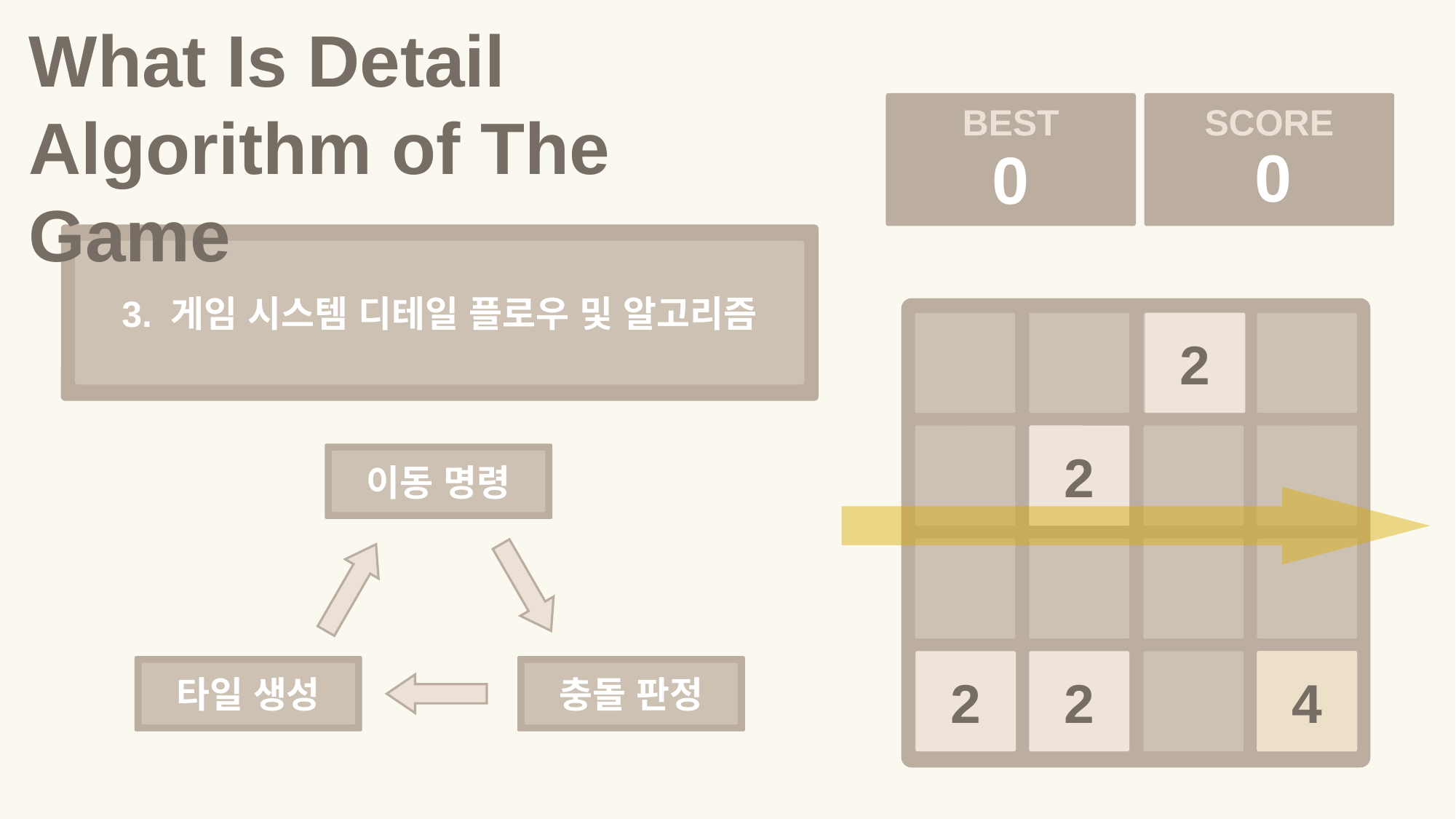

What Is Detail Algorithm of The Game

BEST

0

SCORE

0

3. 게임 시스템 디테일 플로우 및 알고리즘

2

2

이동 명령

2

2

2
4

타일 생성

충돌 판정